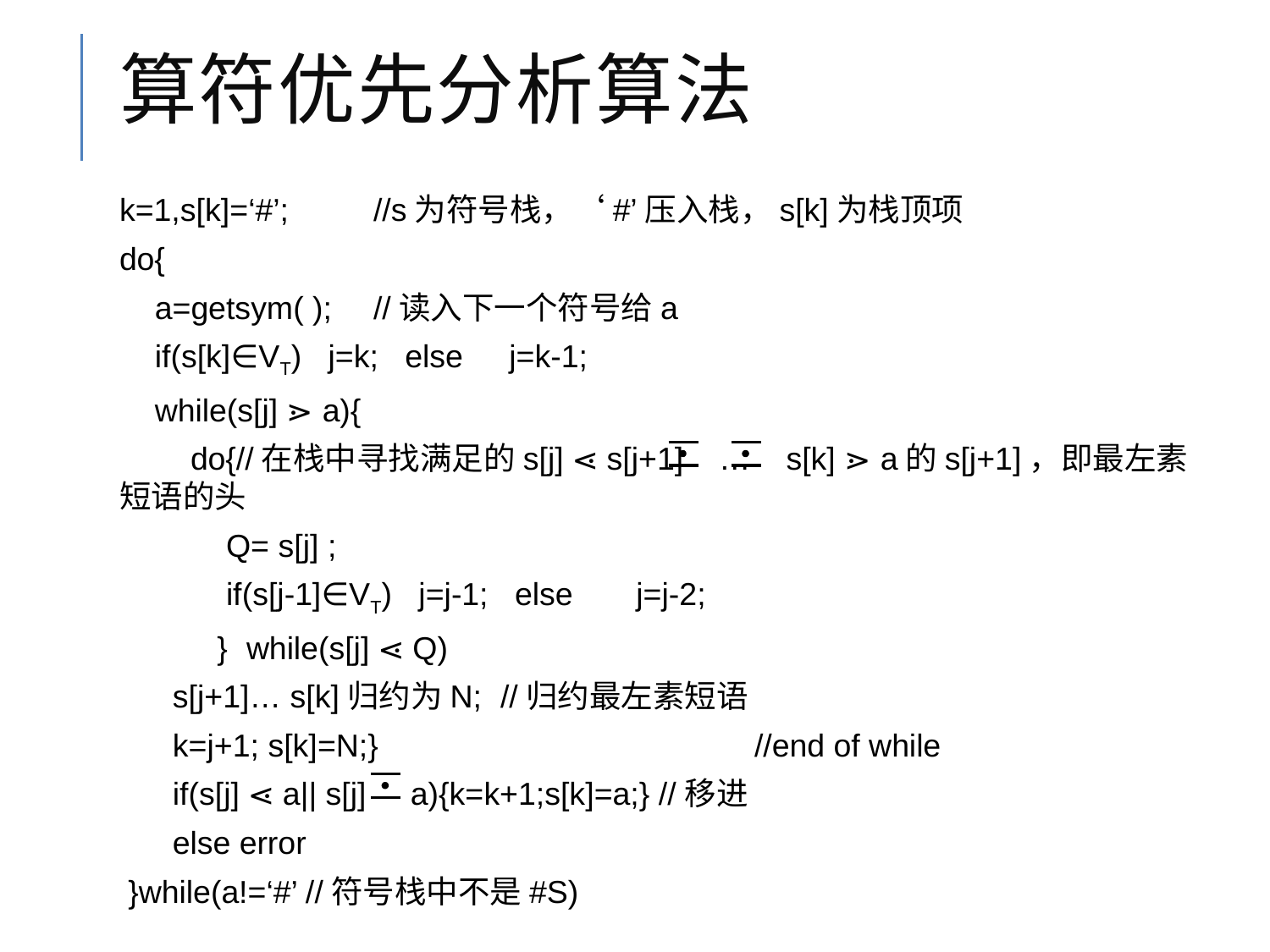

# 算符优先分析算法
k=1,s[k]=‘#’;	//s为符号栈，‘#’压入栈，s[k]为栈顶项
do{
    a=getsym( );	//读入下一个符号给a
    if(s[k]∈VT)   j=k;   else	 j=k-1;
    while(s[j] ⋗ a){
        do{//在栈中寻找满足的s[j] ⋖ s[j+1]    …    s[k] ⋗ a的s[j+1]，即最左素短语的头
            Q= s[j] ;
            if(s[j-1]∈VT)   j=j-1;   else	 j=j-2;
           }	while(s[j] ⋖ Q)
      s[j+1]… s[k]归约为N; 	//归约最左素短语
      k=j+1; s[k]=N;}			//end of while
      if(s[j] ⋖ a|| s[j]     a){k=k+1;s[k]=a;} //移进
      else error
 }while(a!=‘#’ //符号栈中不是#S)

51